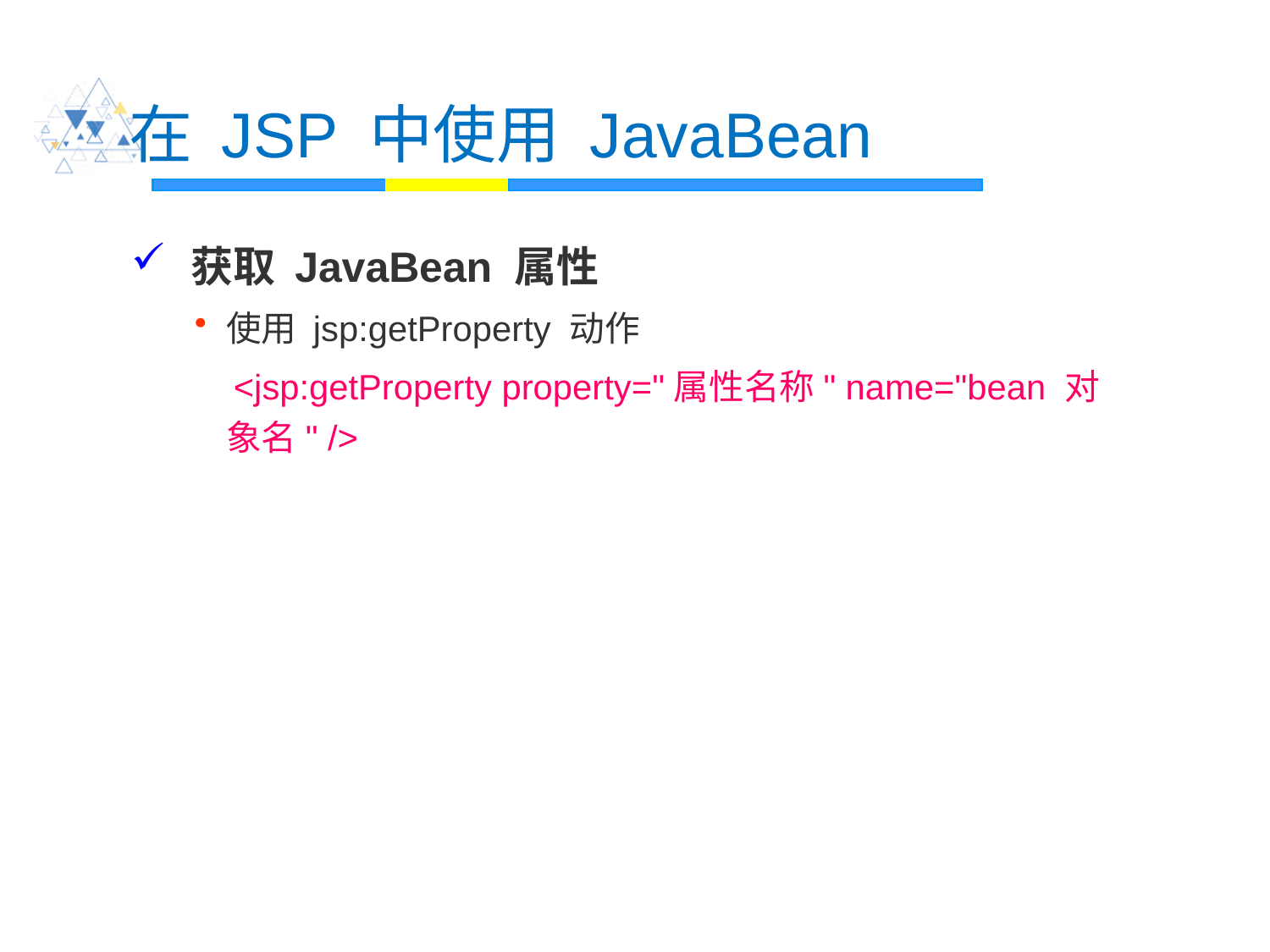

# 在 JSP 中使用 JavaBean

 获取 JavaBean 属性
使用 jsp:getProperty 动作
    <jsp:getProperty property="属性名称" name="bean 对象名" />